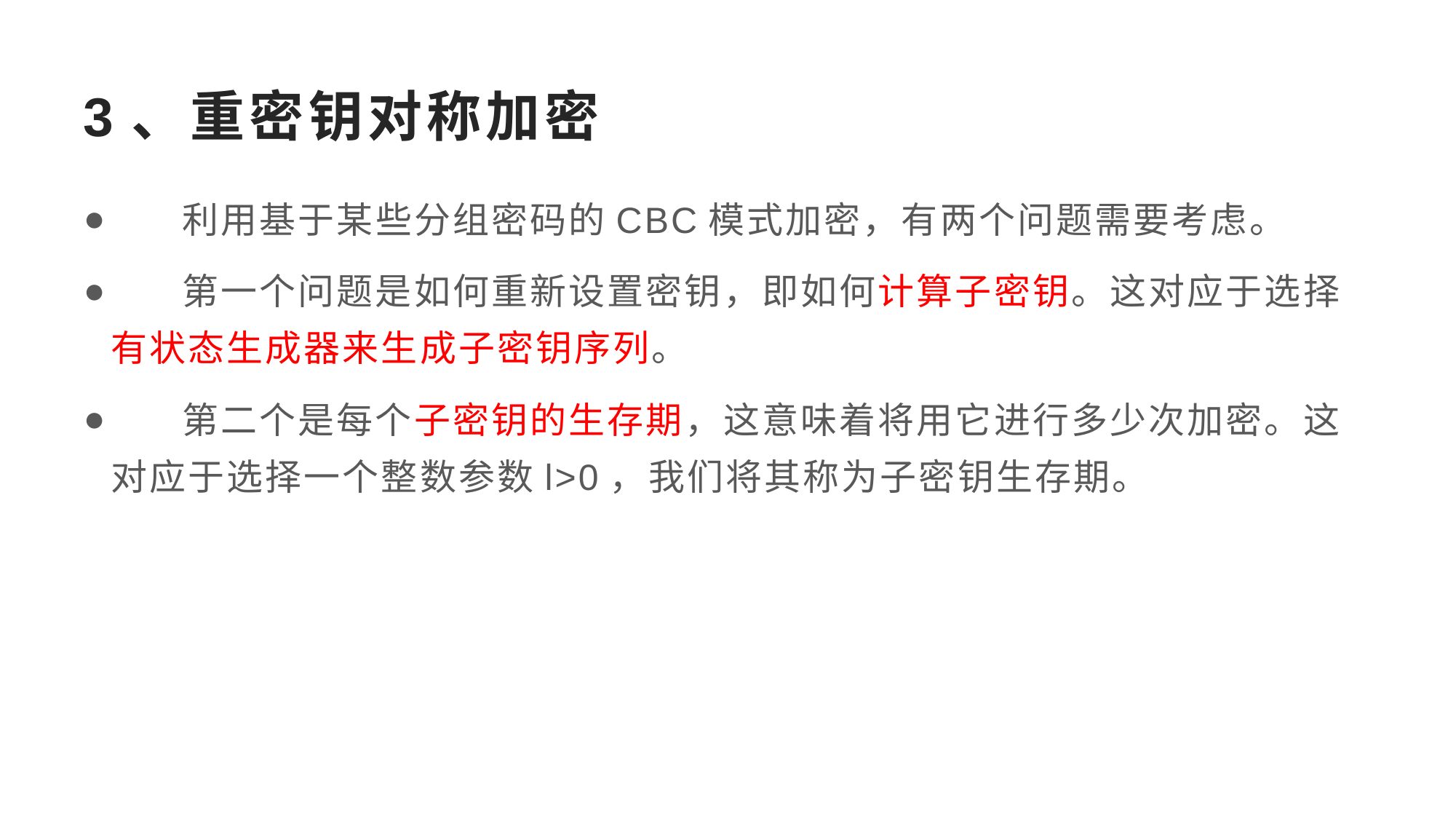

# 3、重密钥对称加密
      利用基于某些分组密码的CBC模式加密，有两个问题需要考虑。
      第一个问题是如何重新设置密钥，即如何计算子密钥。这对应于选择有状态生成器来生成子密钥序列。
      第二个是每个子密钥的生存期，这意味着将用它进行多少次加密。这对应于选择一个整数参数l>0，我们将其称为子密钥生存期。